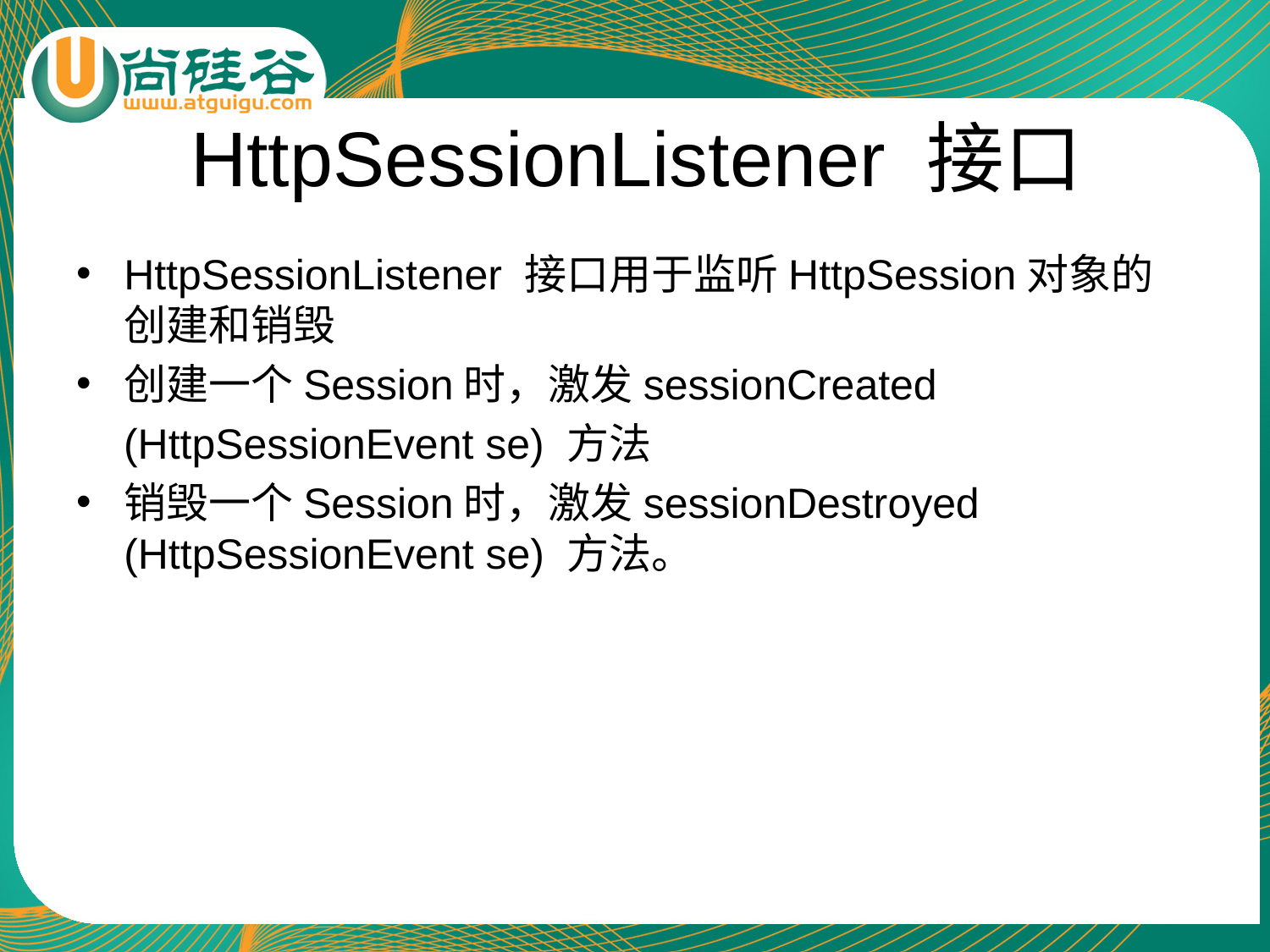

# HttpSessionListener 接口
HttpSessionListener 接口用于监听HttpSession对象的创建和销毁
创建一个Session时，激发sessionCreated
    (HttpSessionEvent se) 方法
销毁一个Session时，激发sessionDestroyed (HttpSessionEvent se) 方法。